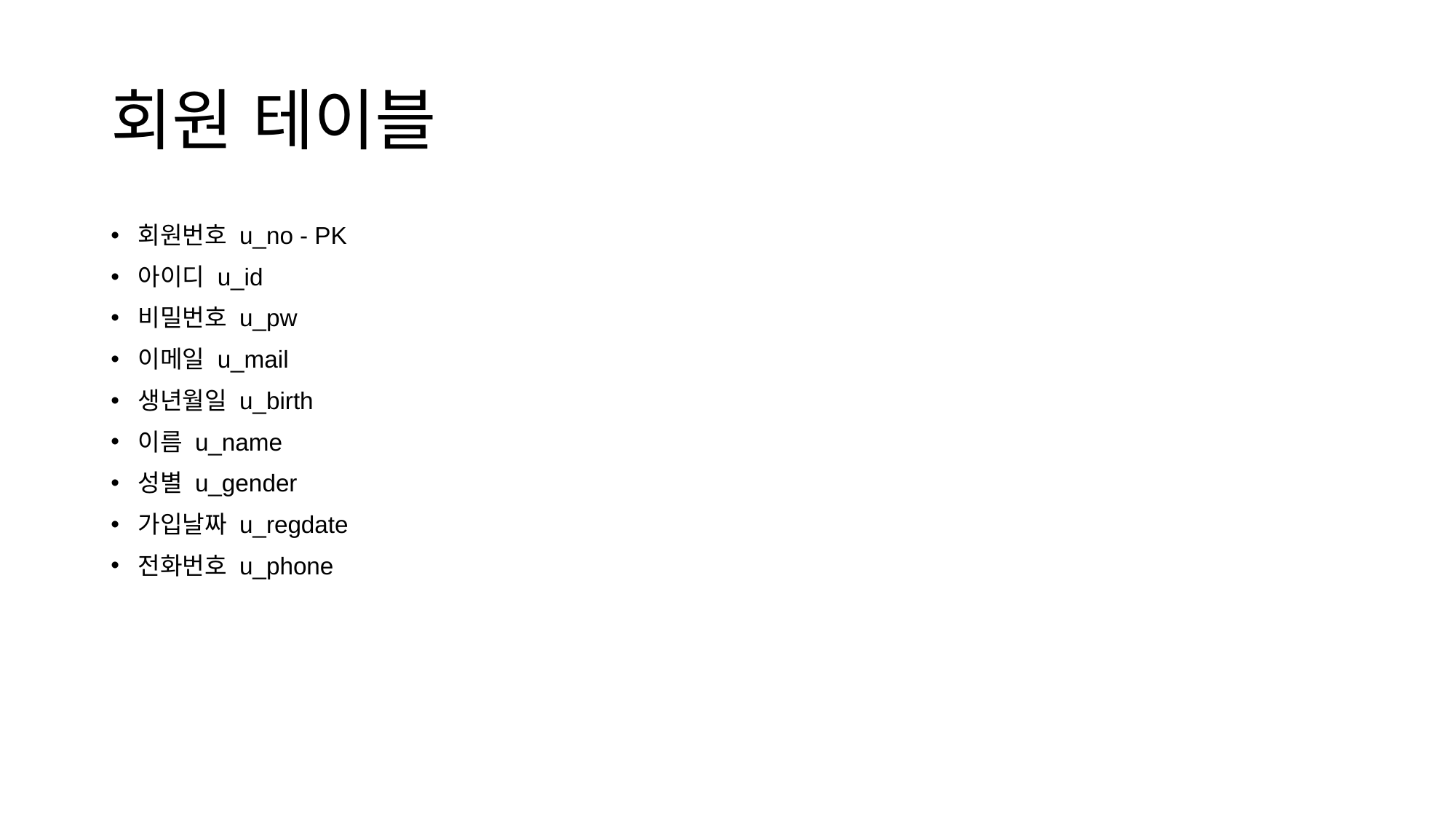

# 회원 테이블
회원번호 u_no - PK
아이디 u_id
비밀번호 u_pw
이메일 u_mail
생년월일 u_birth
이름 u_name
성별 u_gender
가입날짜 u_regdate
전화번호 u_phone